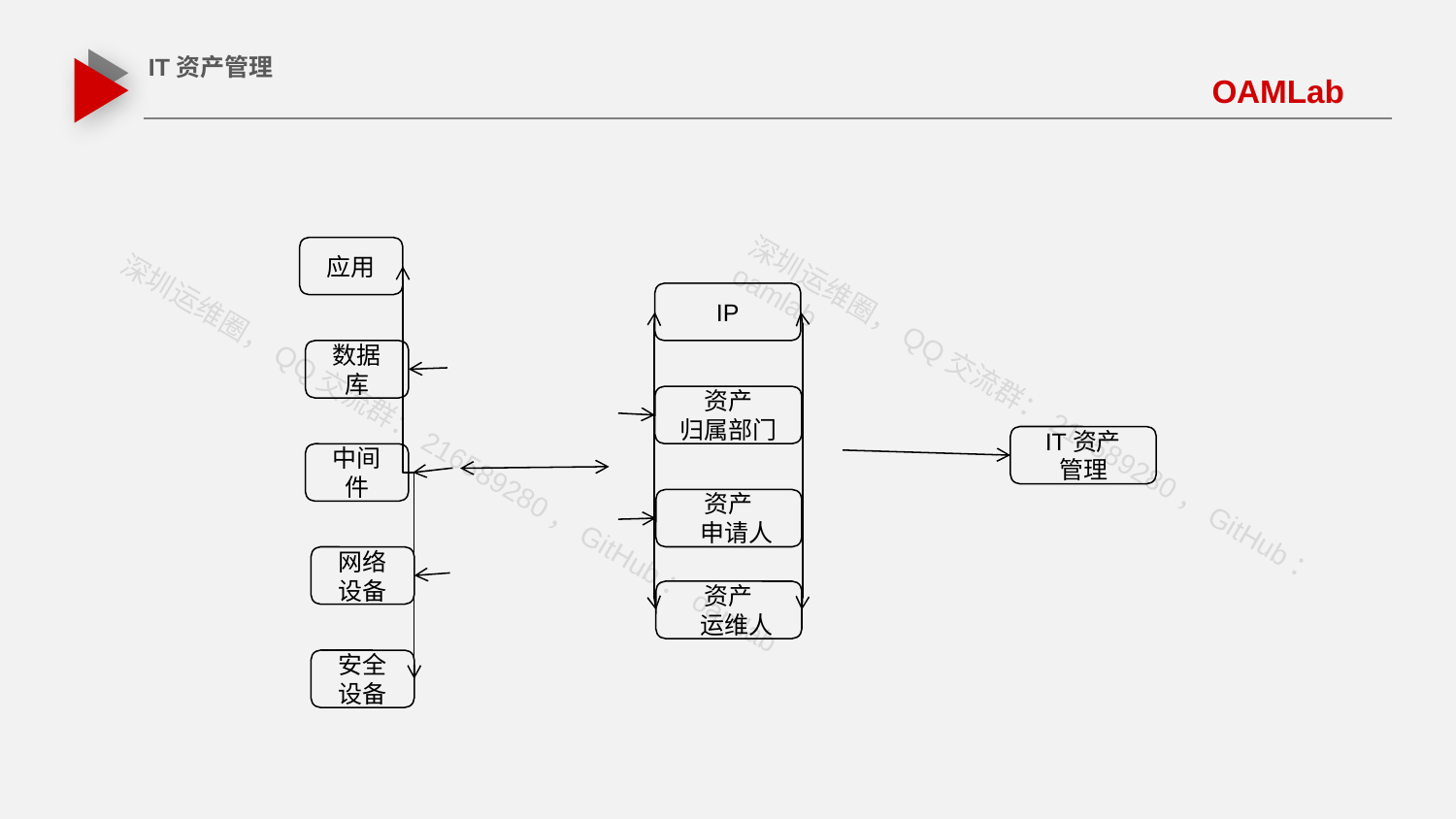

IT资产管理
应用
IP
数据库
资产
归属部门
IT资产
管理
中间件
资产
  申请人
网络设备
资产
  运维人
安全设备